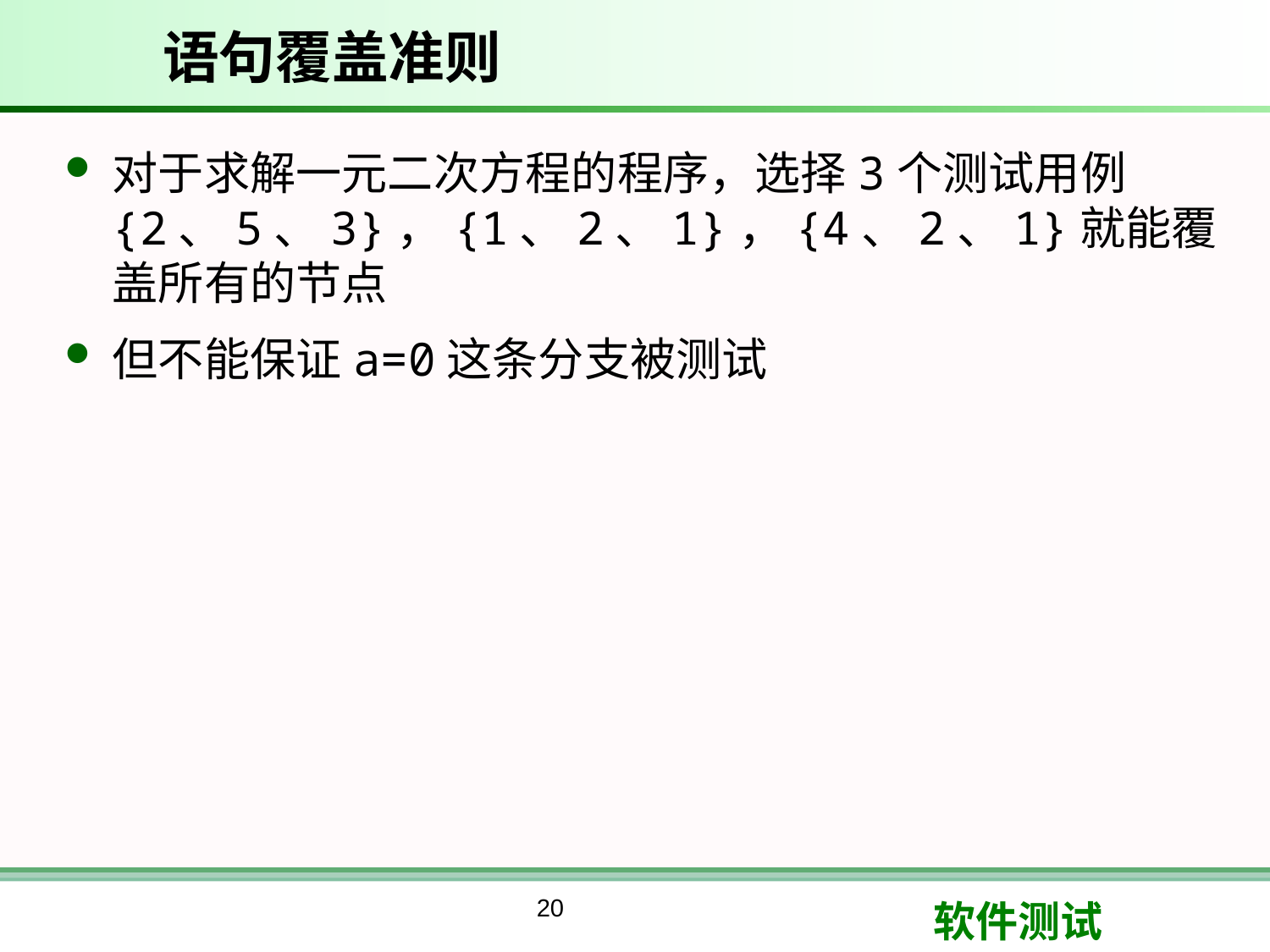

# 语句覆盖准则
对于求解一元二次方程的程序，选择3个测试用例{2、5、3}，{1、2、1}，{4、2、1}就能覆盖所有的节点
但不能保证a=0这条分支被测试

20